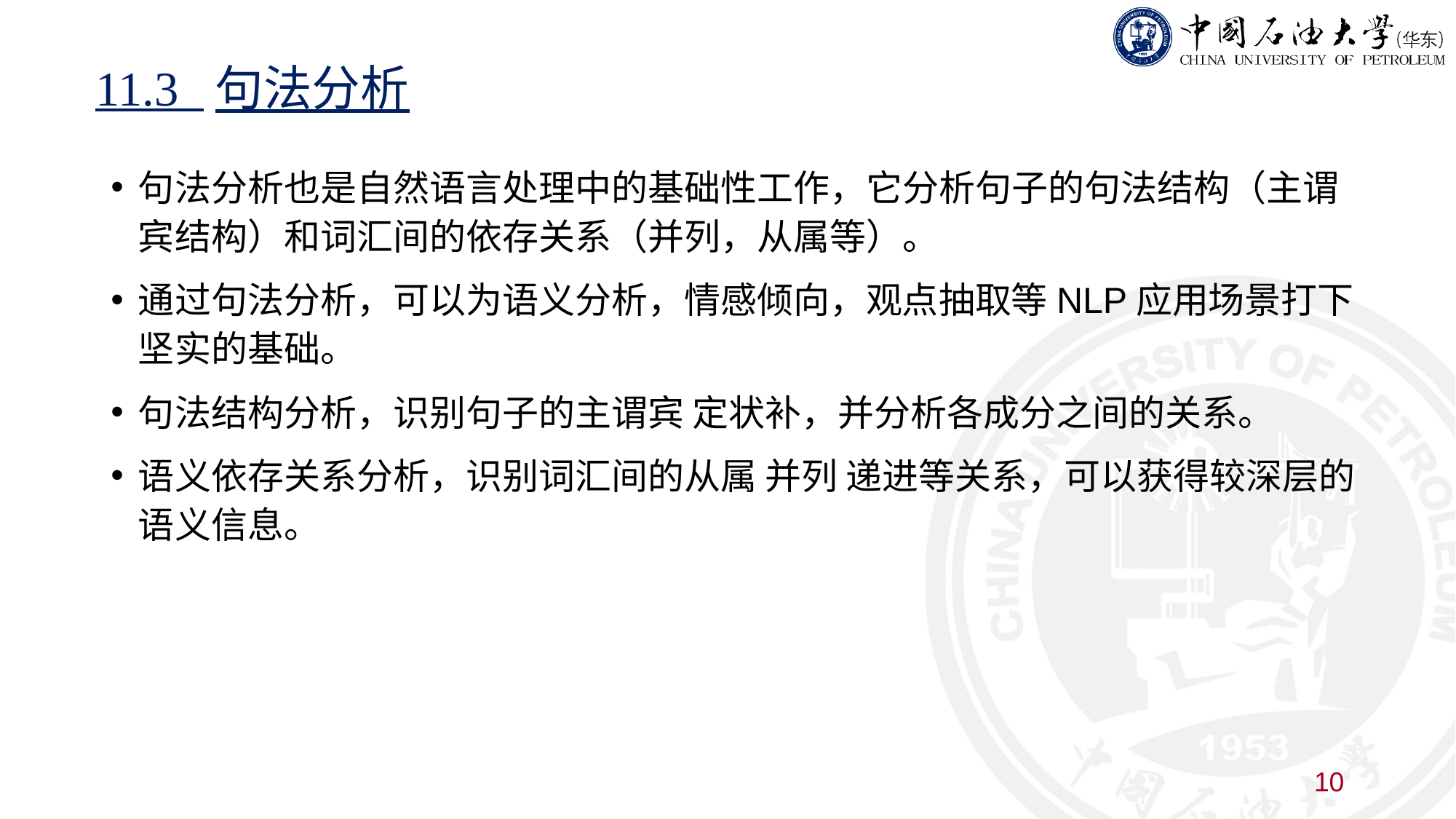

# 11.3  句法分析
句法分析也是自然语言处理中的基础性工作，它分析句子的句法结构（主谓宾结构）和词汇间的依存关系（并列，从属等）。
通过句法分析，可以为语义分析，情感倾向，观点抽取等NLP应用场景打下坚实的基础。
句法结构分析，识别句子的主谓宾 定状补，并分析各成分之间的关系。
语义依存关系分析，识别词汇间的从属 并列 递进等关系，可以获得较深层的语义信息。
10